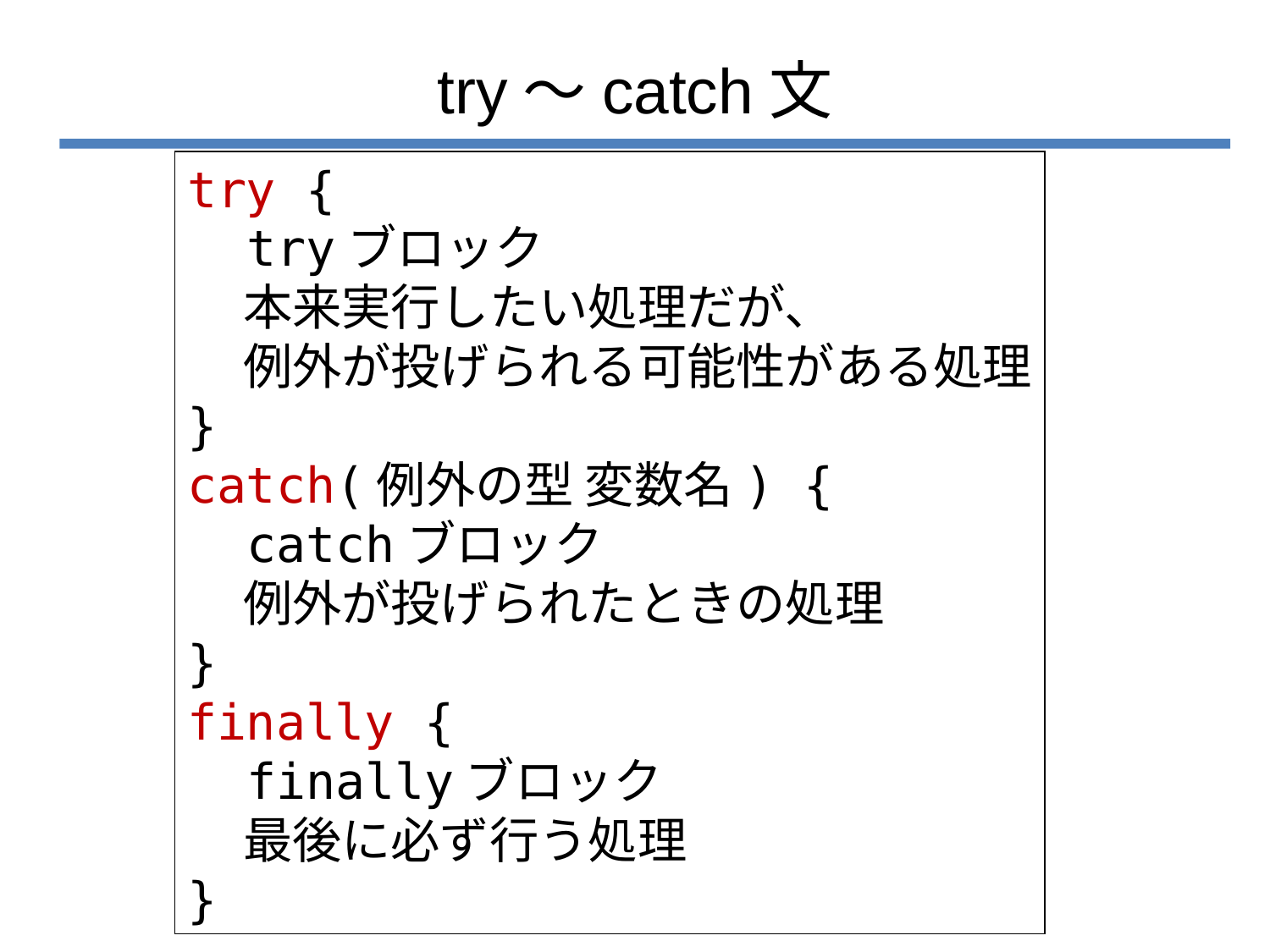

# try～catch文
try {
  tryブロック
    本来実行したい処理だが、
    例外が投げられる可能性がある処理
}
catch(例外の型 変数名) {
  catchブロック
    例外が投げられたときの処理
}
finally {
  finallyブロック
    最後に必ず行う処理
}